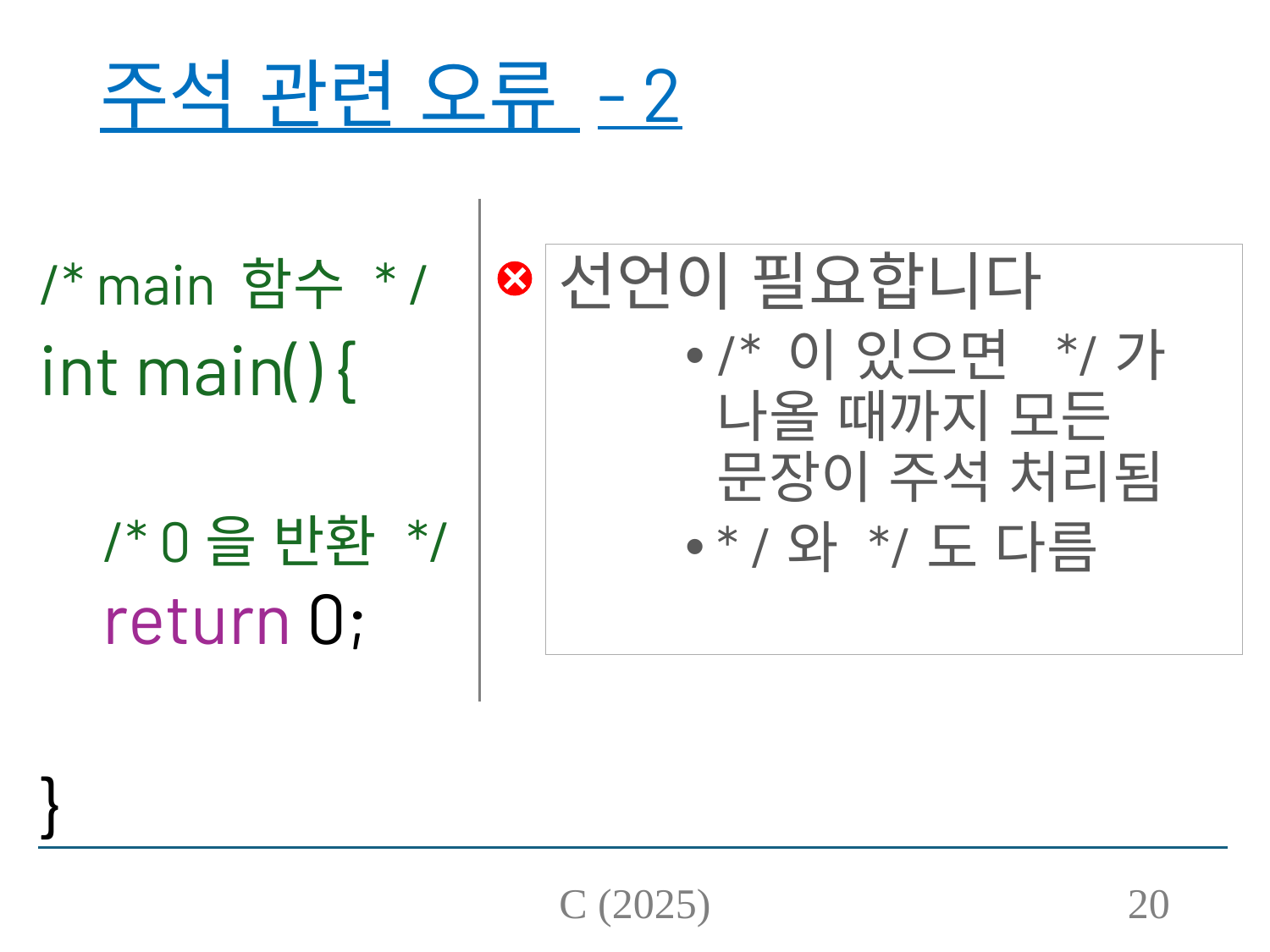

# 주석 관련 오류 - 2

/* main 함수 * /
int main() {

/* 0을 반환 */
return 0;

}
선언이 필요합니다
/* 이 있으면  */가 나올 때까지 모든 문장이 주석 처리됨
* /와 */도 다름

C (2025)
20